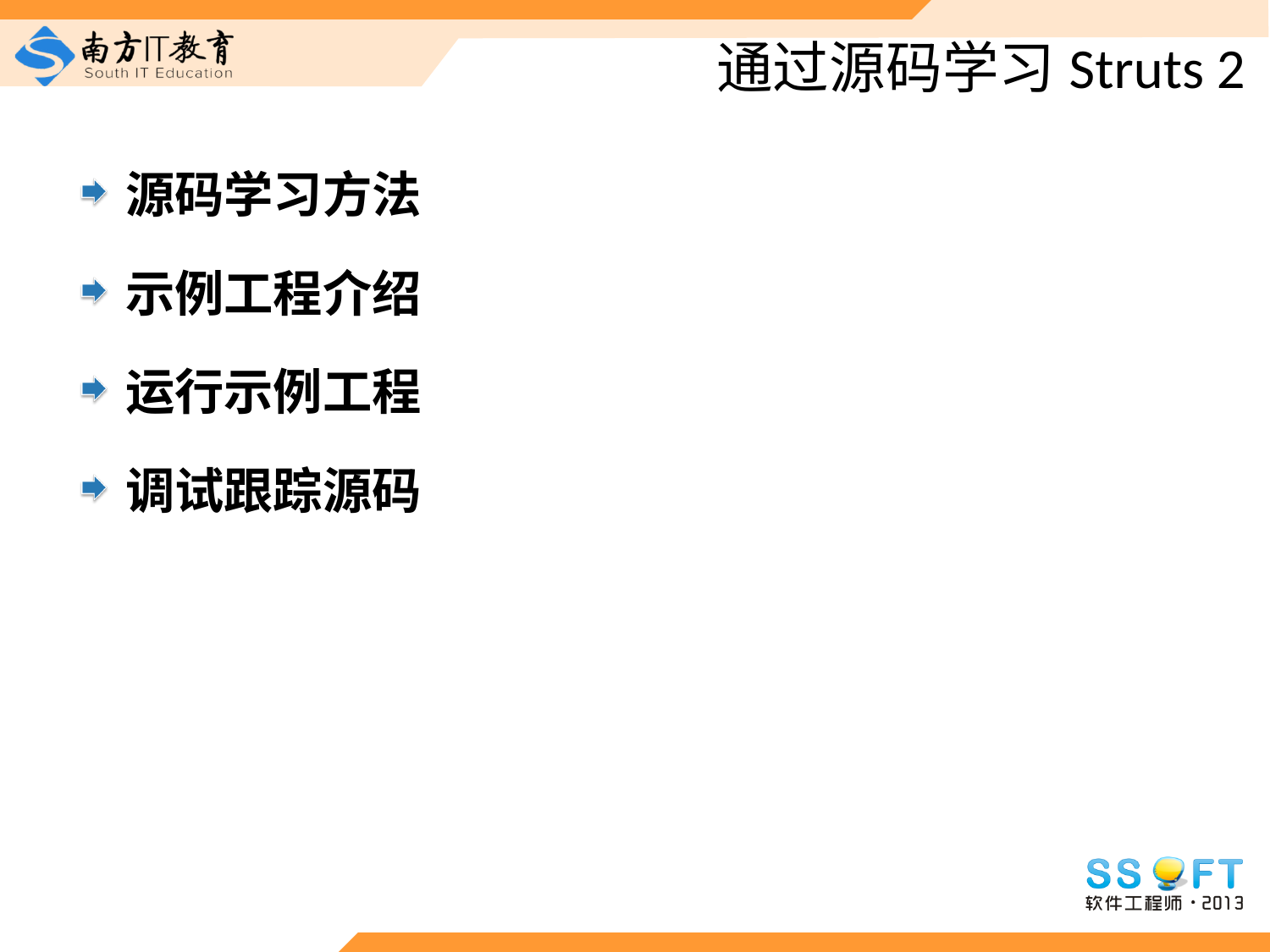

# 通过源码学习Struts 2
源码学习方法
示例工程介绍
运行示例工程
调试跟踪源码